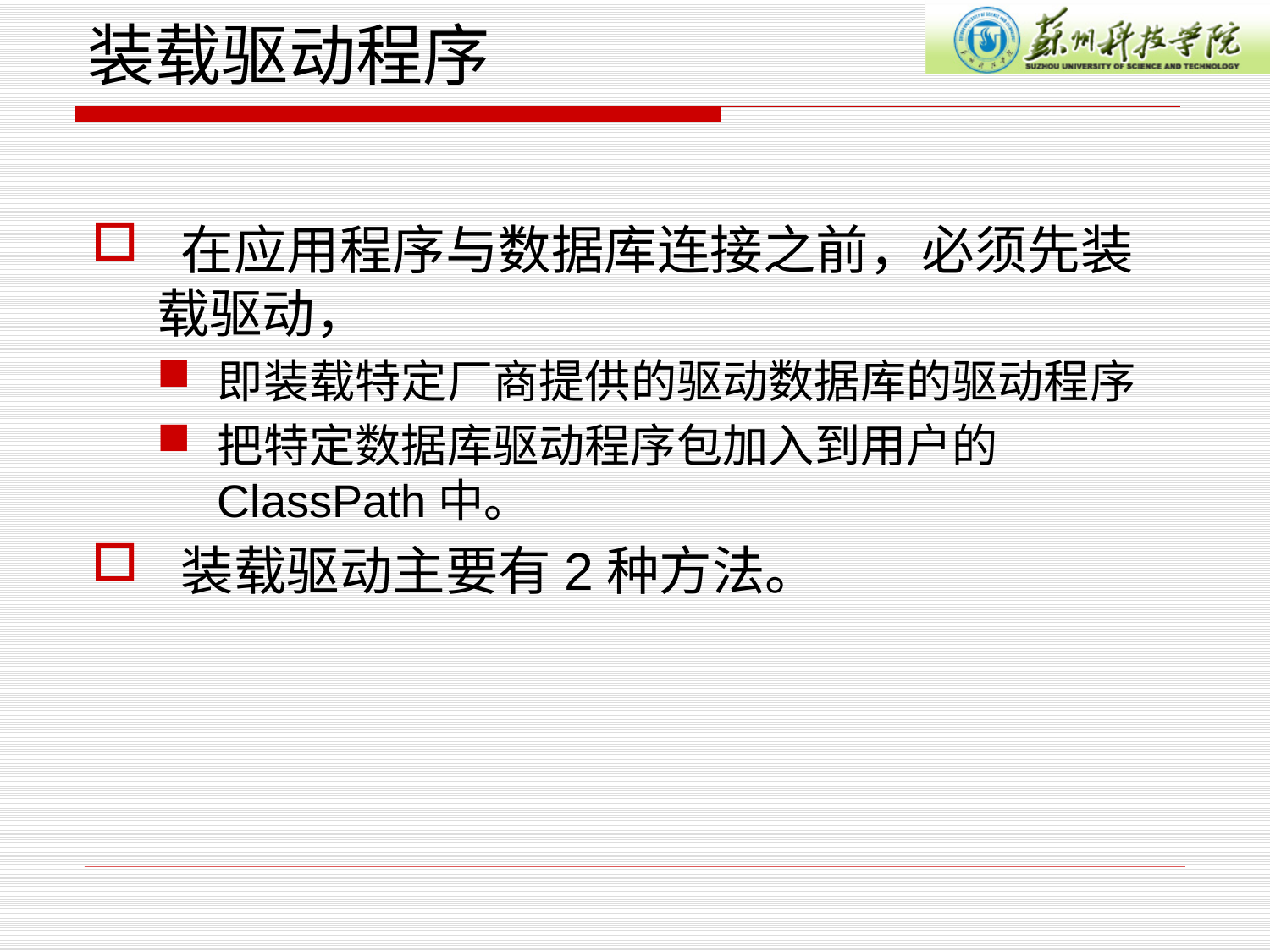

# 装载驱动程序

 在应用程序与数据库连接之前，必须先装载驱动，
即装载特定厂商提供的驱动数据库的驱动程序
把特定数据库驱动程序包加入到用户的ClassPath中。
 装载驱动主要有2种方法。